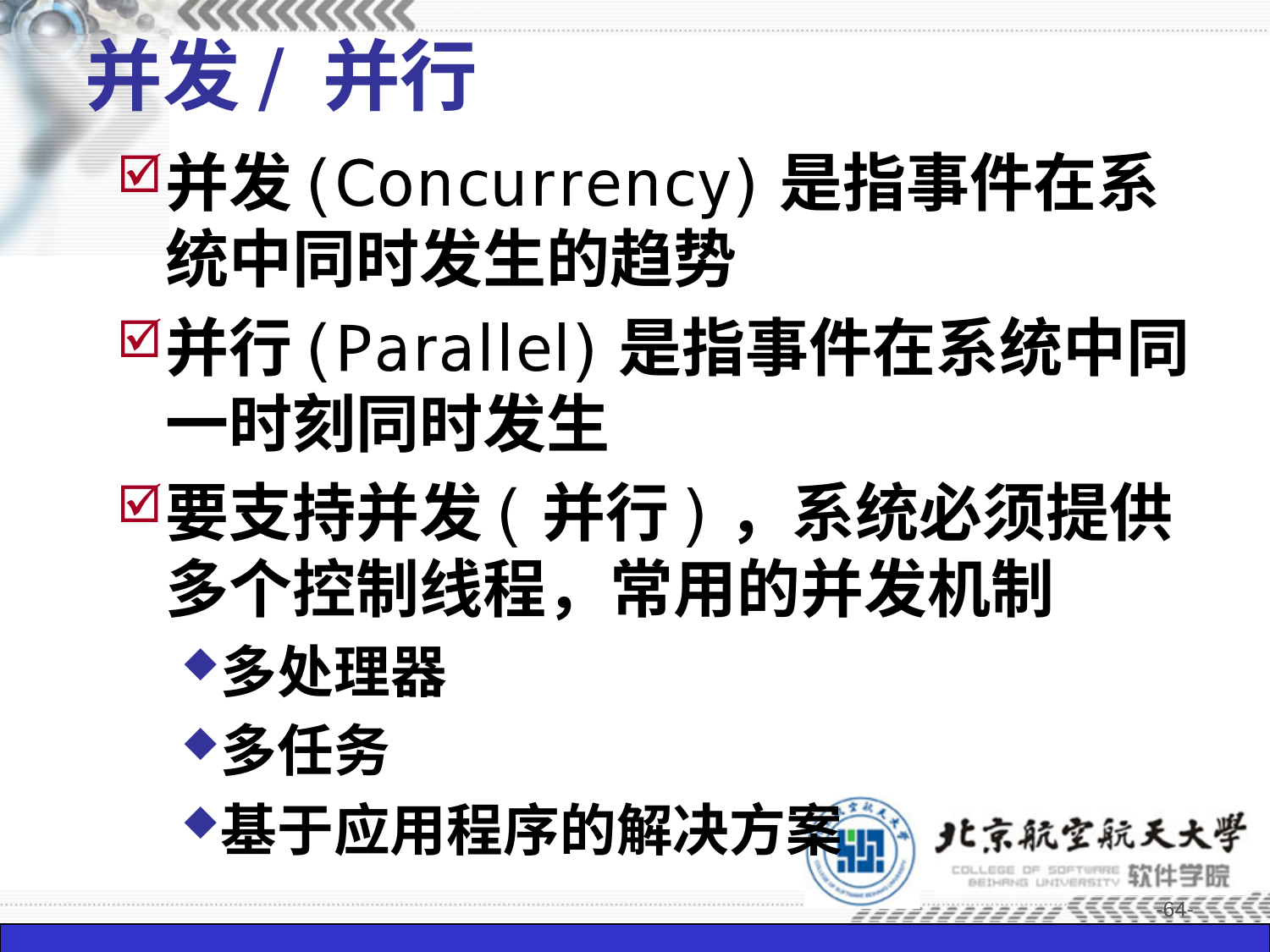

# 并发/并行
并发(Concurrency)是指事件在系统中同时发生的趋势
并行(Parallel)是指事件在系统中同一时刻同时发生
要支持并发(并行)，系统必须提供多个控制线程，常用的并发机制
多处理器
多任务
基于应用程序的解决方案
-64-